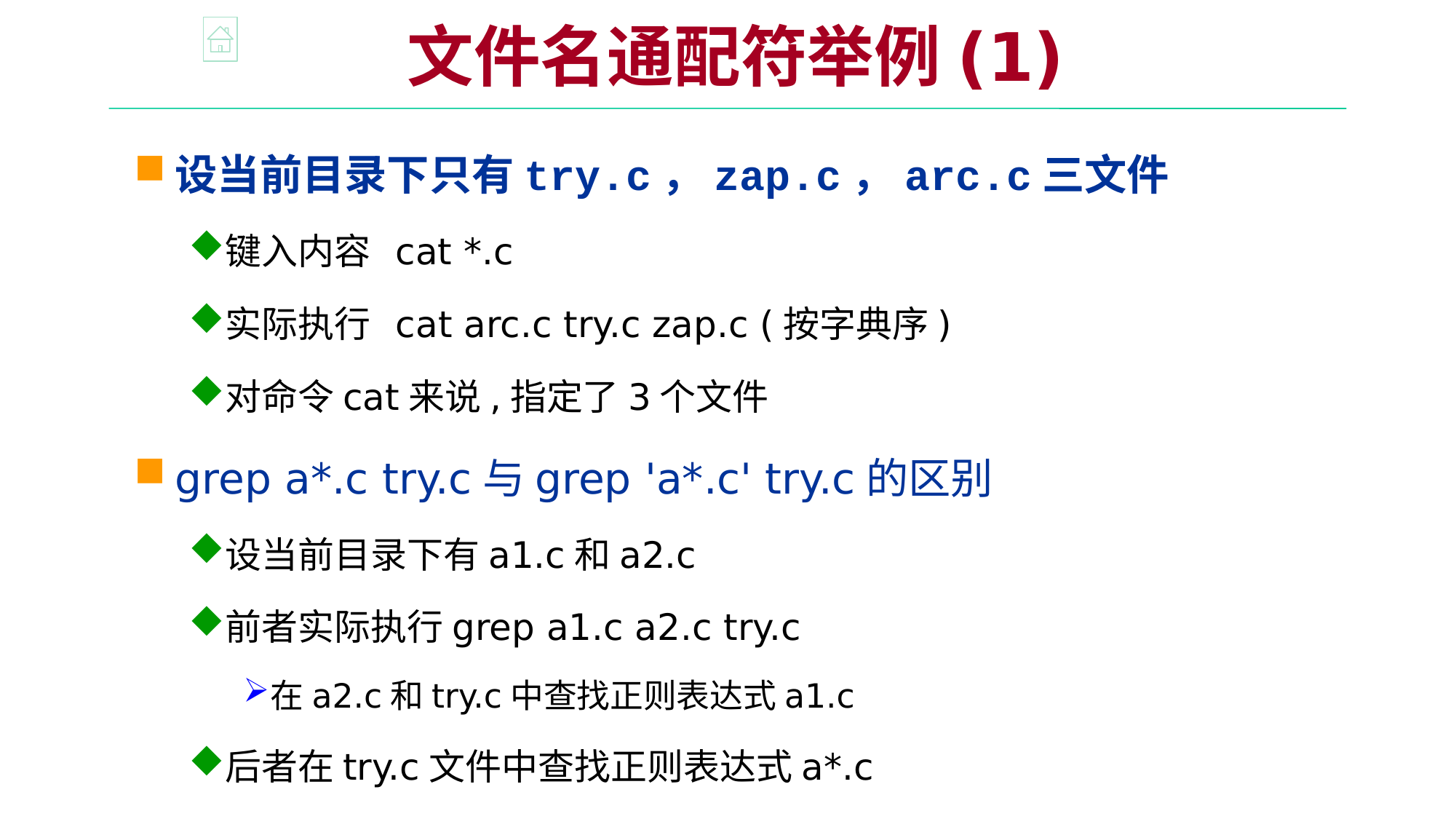

文件名通配符举例(1)

设当前目录下只有try.c，zap.c，arc.c三文件
键入内容  cat *.c
实际执行  cat arc.c try.c zap.c (按字典序)
对命令cat来说,指定了3个文件
grep a*.c try.c与grep 'a*.c' try.c的区别
设当前目录下有a1.c和a2.c
前者实际执行grep a1.c a2.c try.c
在a2.c和try.c中查找正则表达式a1.c
后者在try.c文件中查找正则表达式a*.c